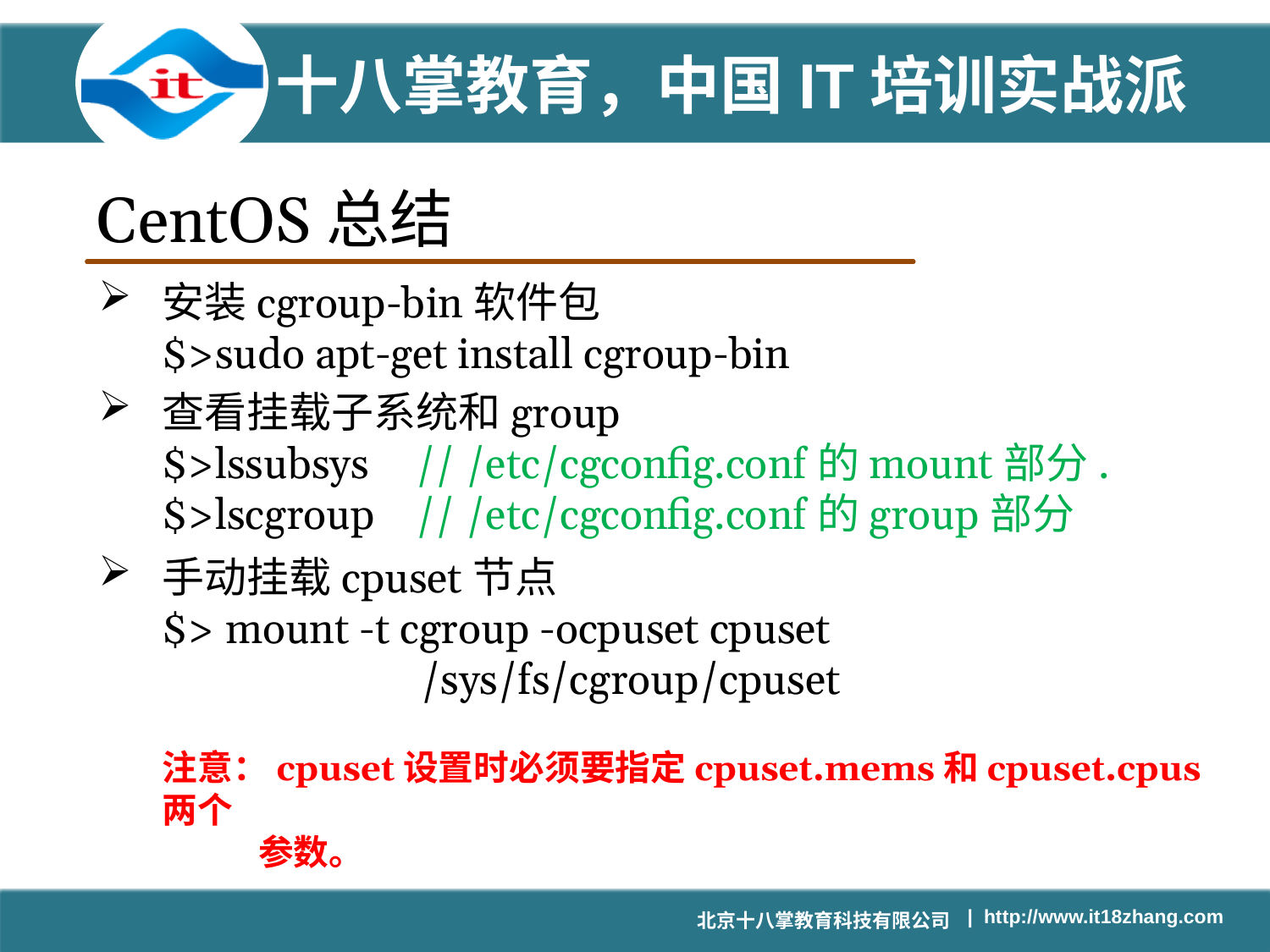

# CentOS总结
安装cgroup-bin软件包
$>sudo apt-get install cgroup-bin
查看挂载子系统和group
$>lssubsys	// /etc/cgconfig.conf的mount部分.
$>lscgroup	// /etc/cgconfig.conf的group部分
手动挂载cpuset节点
$> mount -t cgroup -ocpuset cpuset
	             /sys/fs/cgroup/cpuset
注意：cpuset设置时必须要指定cpuset.mems和cpuset.cpus两个
            参数。